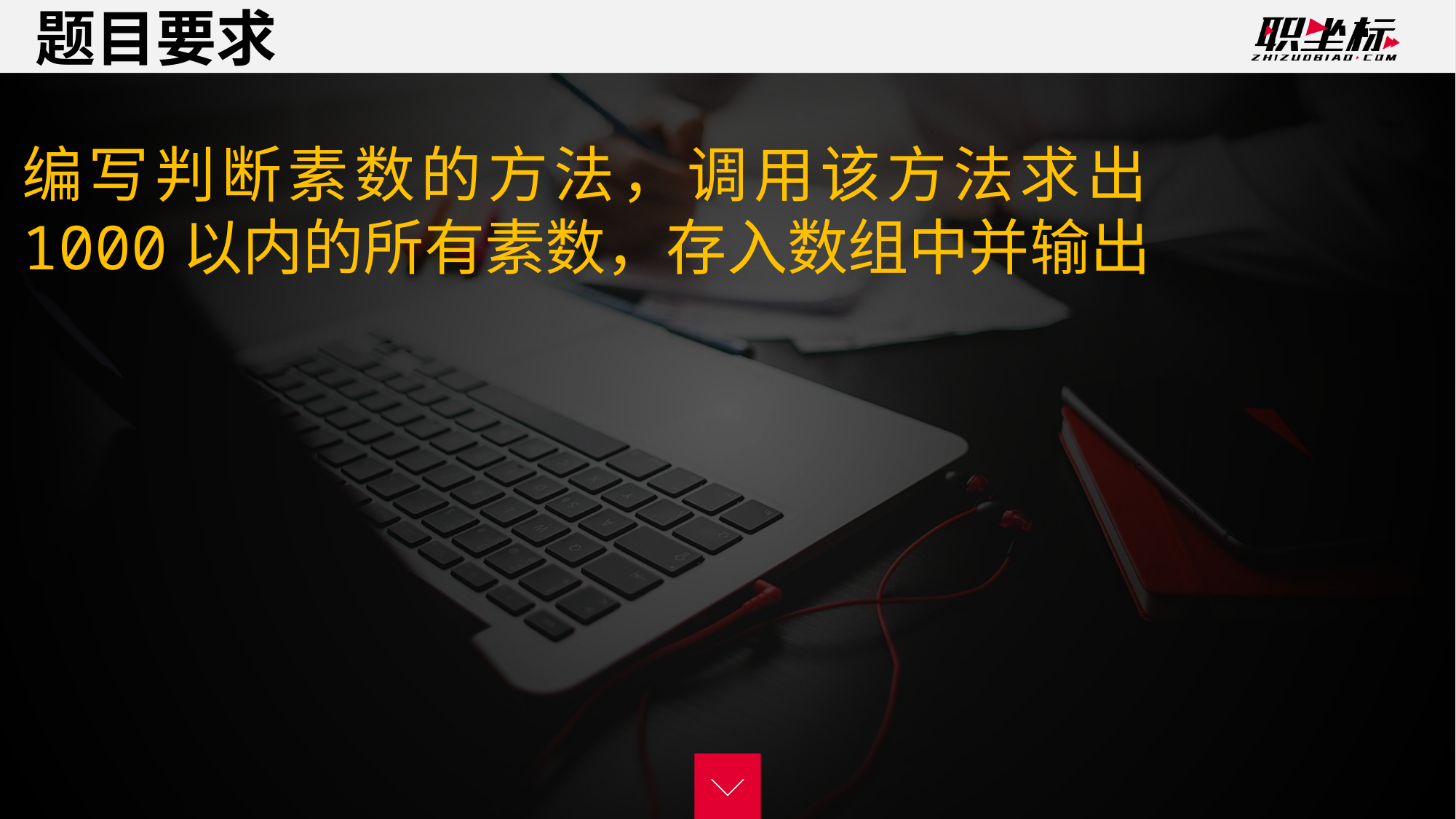

题目要求
编写判断素数的方法，调用该方法求出1000以内的所有素数，存入数组中并输出